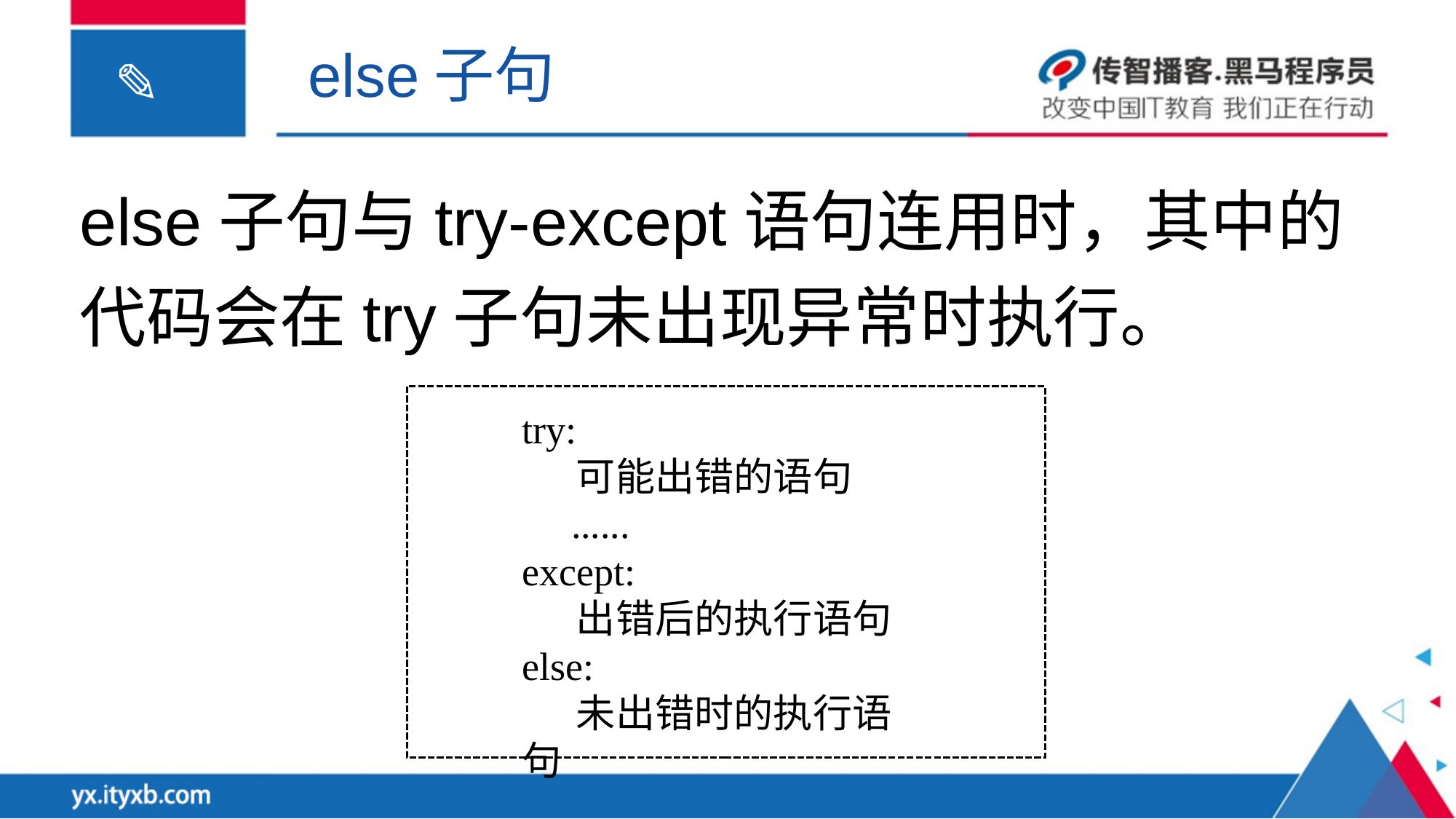

else子句
else子句与try-except语句连用时，其中的代码会在try子句未出现异常时执行。

try:
     可能出错的语句
     ......
except:
     出错后的执行语句
else:
     未出错时的执行语句